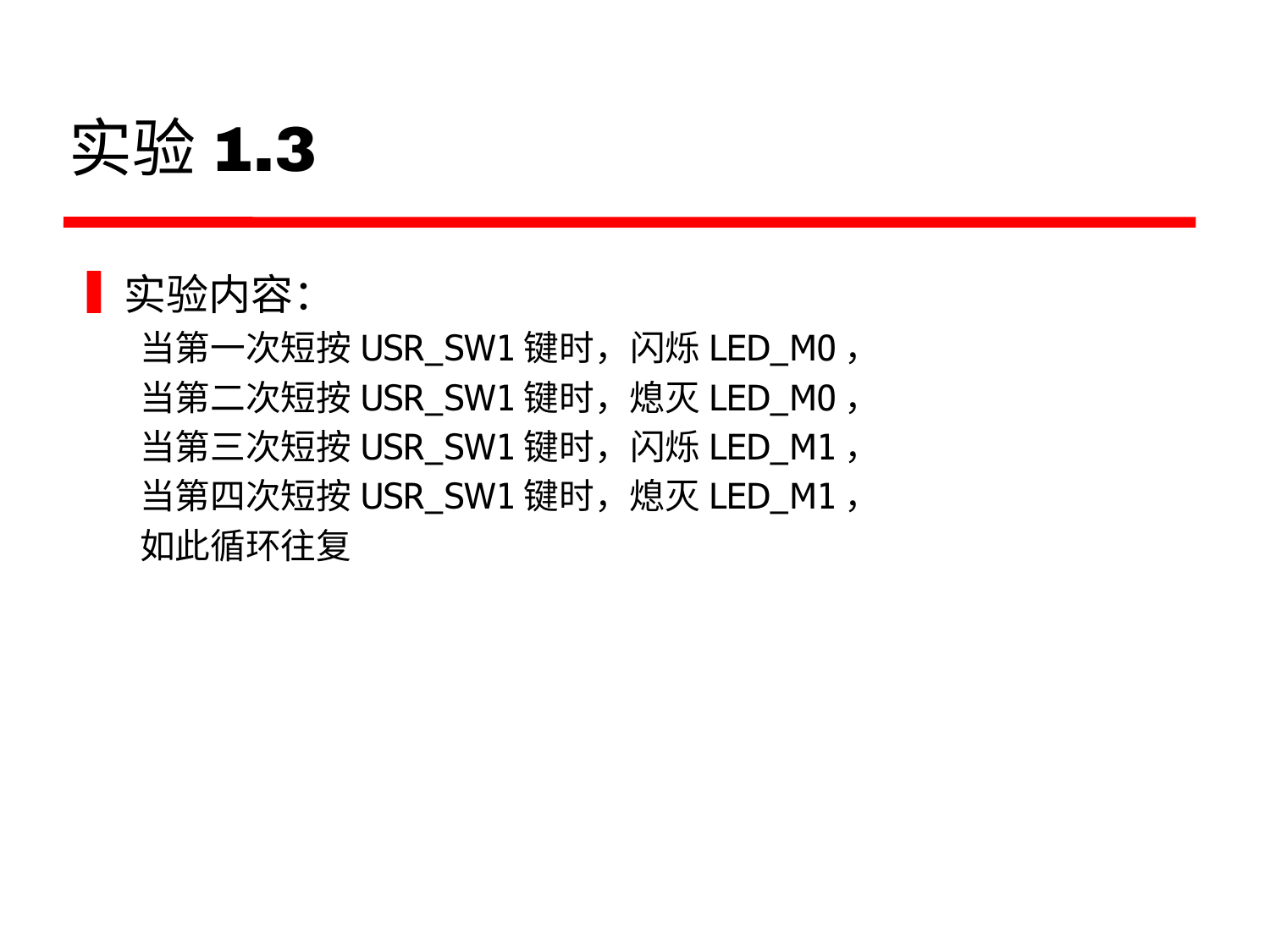

# 实验1.3
实验内容：
当第一次短按USR_SW1键时，闪烁LED_M0，
当第二次短按USR_SW1键时，熄灭LED_M0，
当第三次短按USR_SW1键时，闪烁LED_M1，
当第四次短按USR_SW1键时，熄灭LED_M1，
如此循环往复